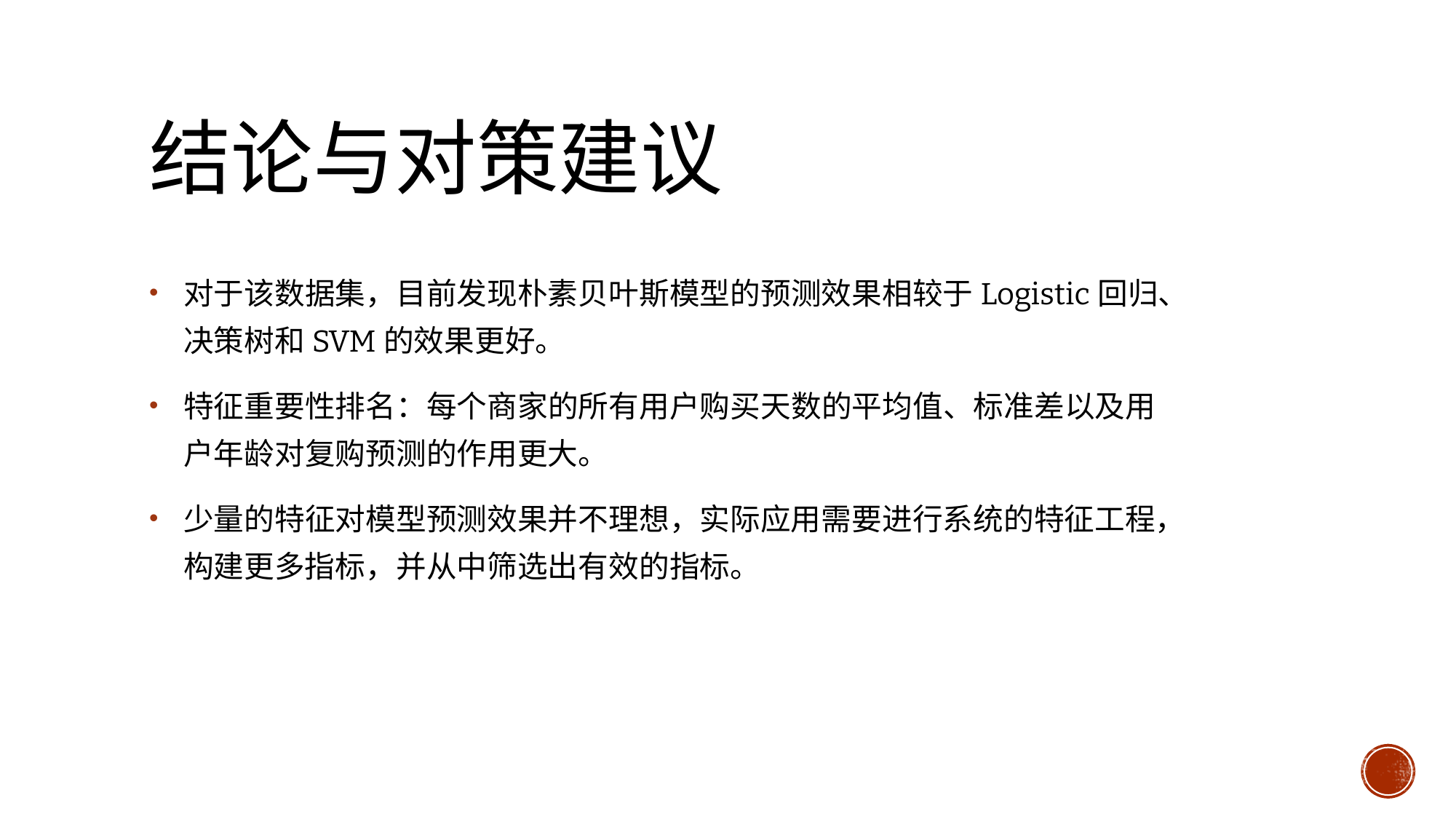

# 结论与对策建议
对于该数据集，目前发现朴素贝叶斯模型的预测效果相较于Logistic回归、决策树和SVM的效果更好。
特征重要性排名：每个商家的所有用户购买天数的平均值、标准差以及用户年龄对复购预测的作用更大。
少量的特征对模型预测效果并不理想，实际应用需要进行系统的特征工程，构建更多指标，并从中筛选出有效的指标。